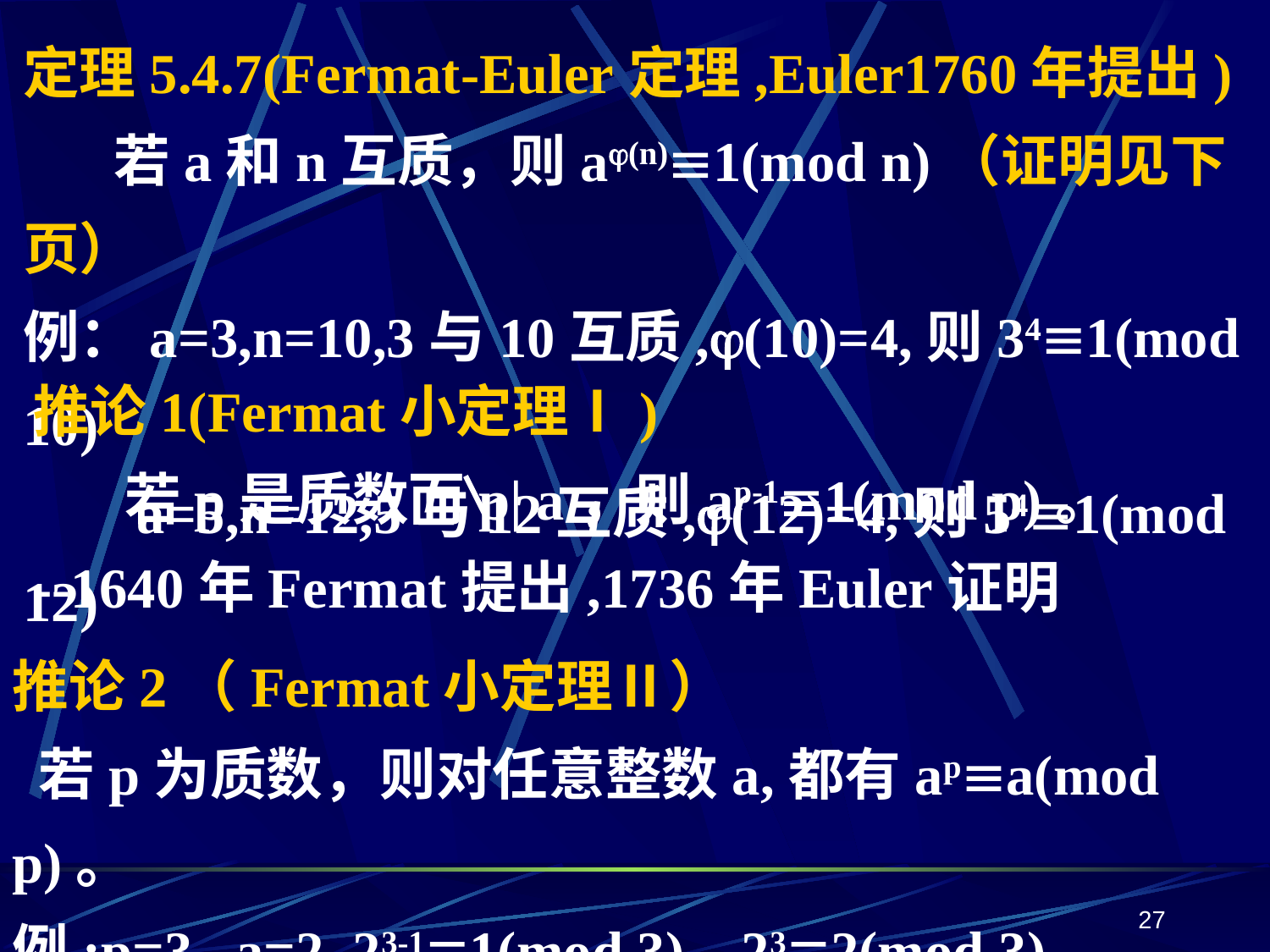

定理5.4.7(Fermat-Euler定理,Euler1760年提出)
      若a和n互质，则aϕ(n)≡1(mod n)（证明见下页）
例：a=3,n=10,3与10互质,ϕ(10)=4,则34≡1(mod 10)
        a=5,n=12,5与12互质,ϕ(12)=4,则54≡1(mod 12)

推论1(Fermat小定理Ⅰ)
      若p是质数而p| a，则ap-1≡1(mod p)。
--1640年Fermat提出,1736年Euler证明

推论2（Fermat小定理Ⅱ）
 若p为质数，则对任意整数a,都有ap≡a(mod p)。
例:p=3,  a=2, 23-1≡1(mod 3)    23≡2(mod 3)
27